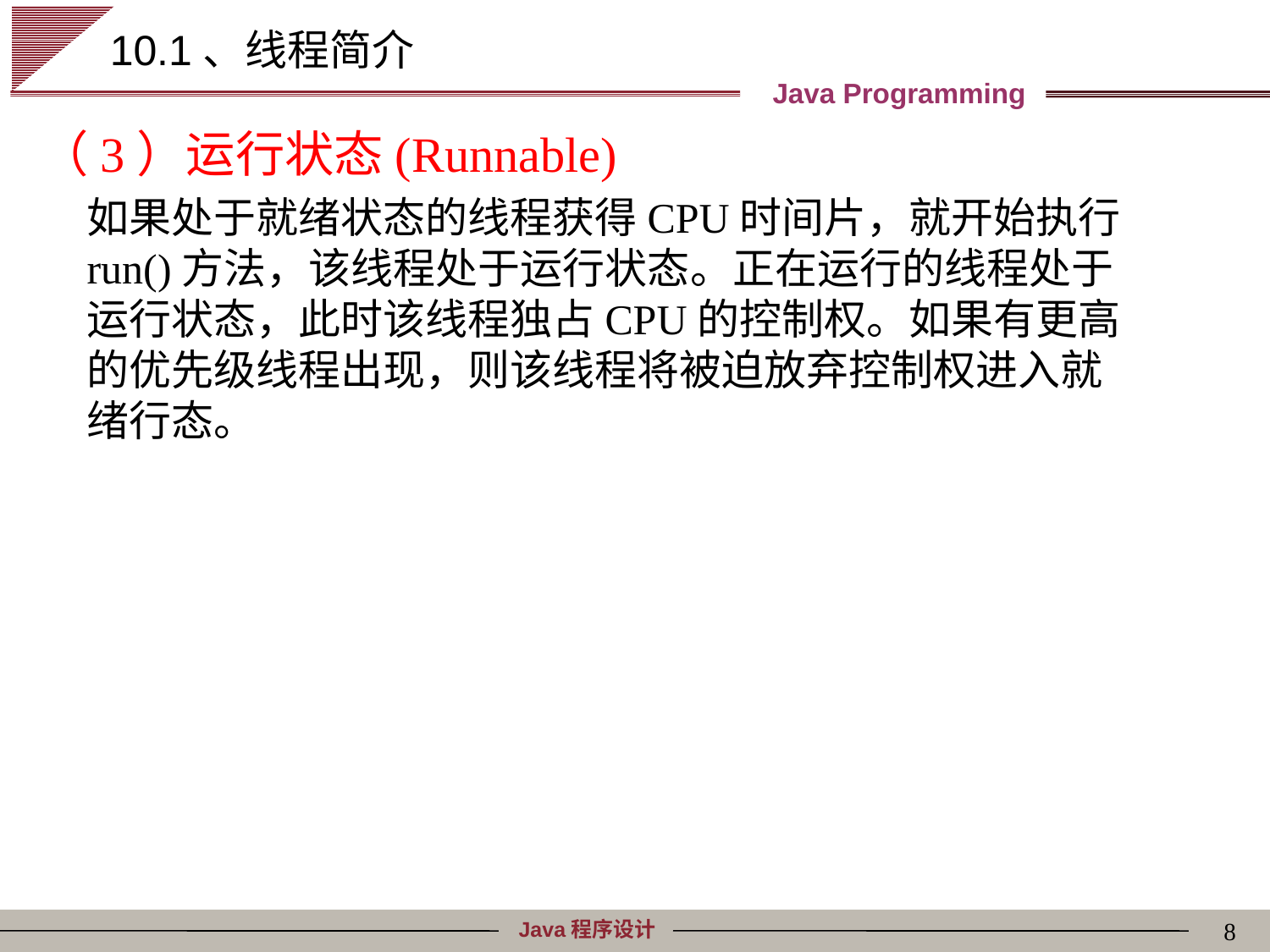

# 10.1、线程简介
（3）运行状态(Runnable)
如果处于就绪状态的线程获得CPU时间片，就开始执行run()方法，该线程处于运行状态。正在运行的线程处于运行状态，此时该线程独占CPU的控制权。如果有更高的优先级线程出现，则该线程将被迫放弃控制权进入就绪行态。